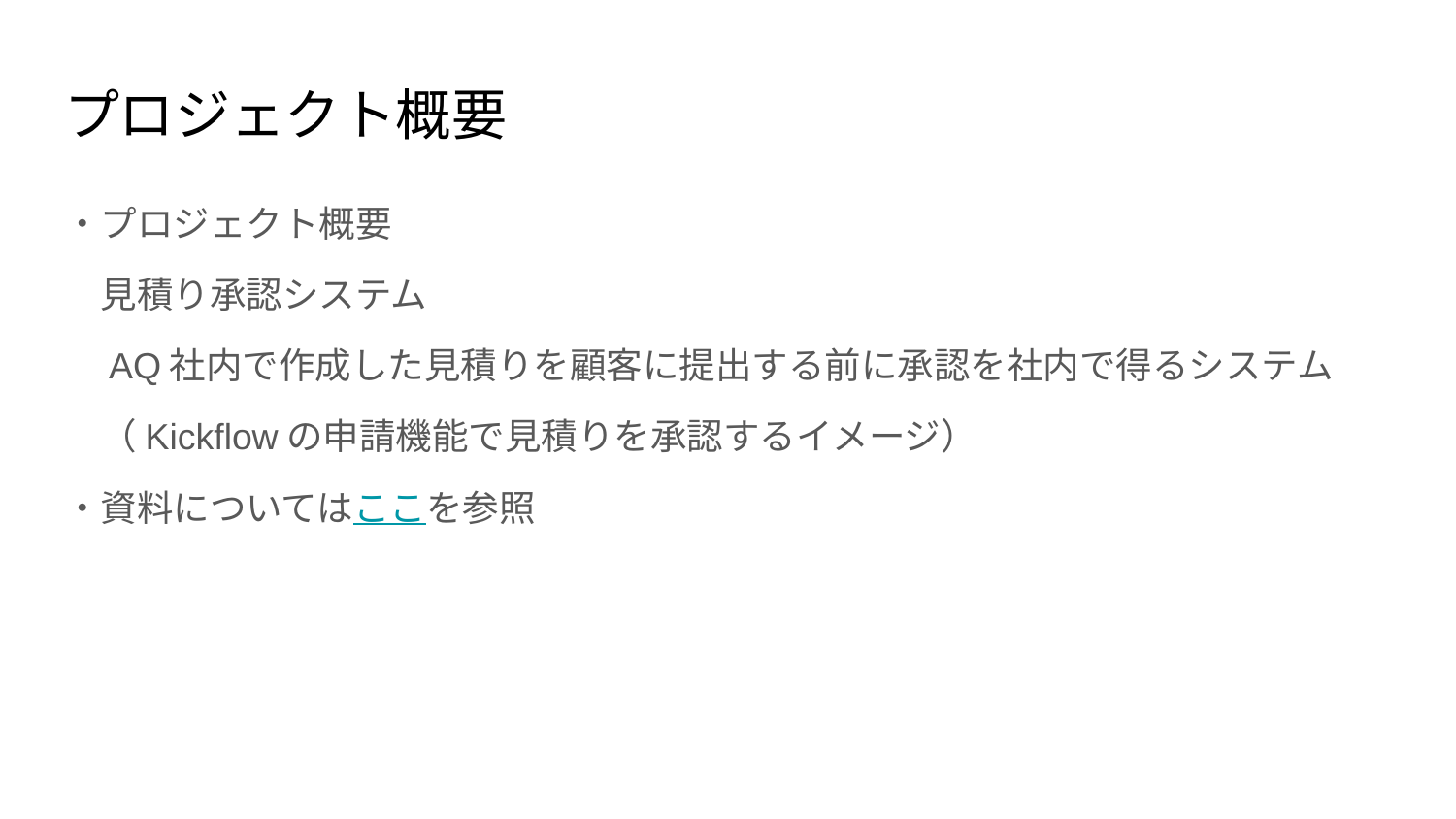

# プロジェクト概要
・プロジェクト概要
　見積り承認システム
　AQ社内で作成した見積りを顧客に提出する前に承認を社内で得るシステム
　（Kickflowの申請機能で見積りを承認するイメージ）
・資料についてはここを参照